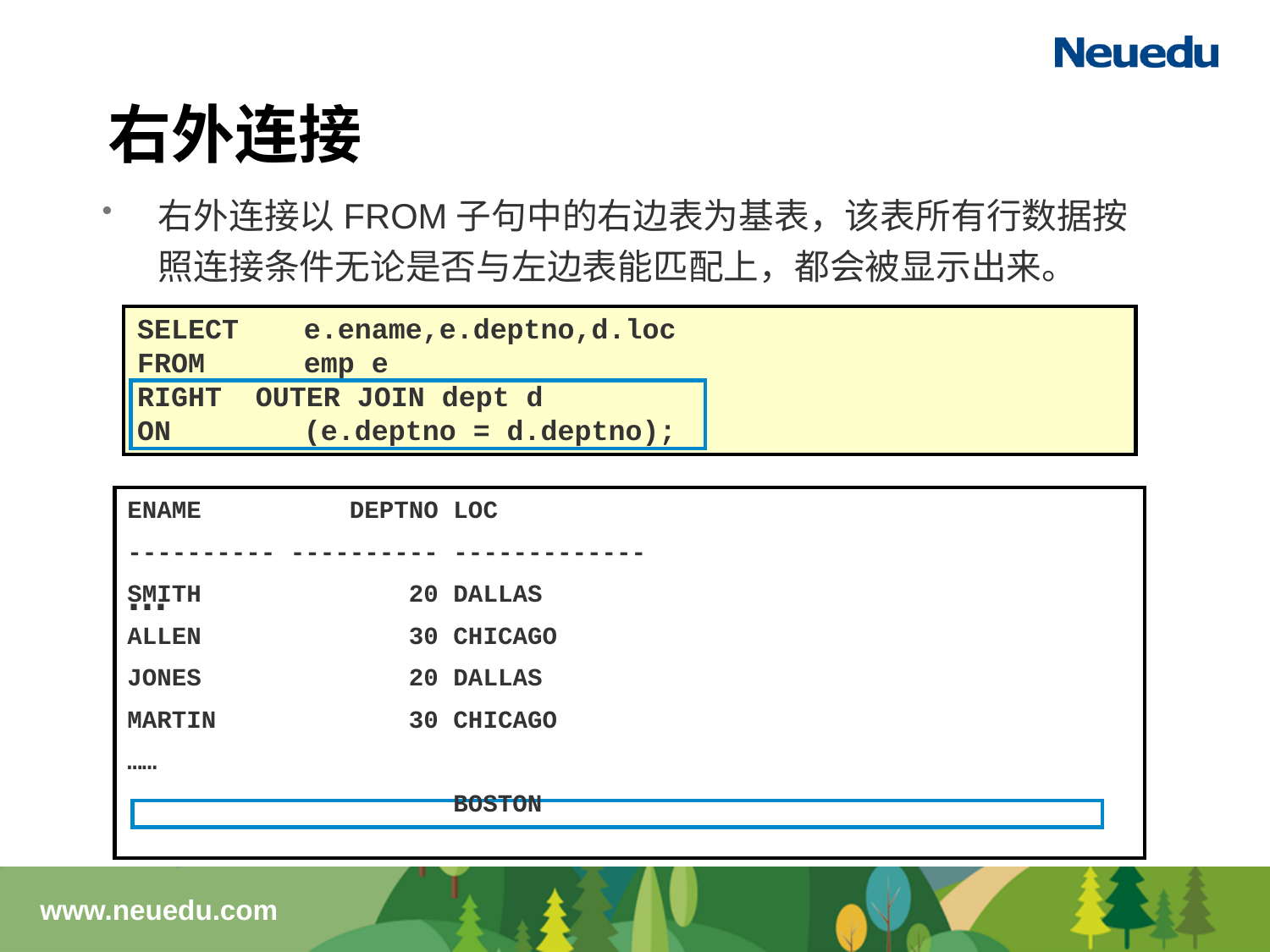

# 右外连接
右外连接以FROM子句中的右边表为基表，该表所有行数据按照连接条件无论是否与左边表能匹配上，都会被显示出来。

SELECT 	e.ename,e.deptno,d.loc
FROM   	emp e
RIGHT  OUTER JOIN dept d
ON     	(e.deptno = d.deptno);

ENAME          DEPTNO LOC
---------- ---------- -------------
SMITH              20 DALLAS
ALLEN              30 CHICAGO
JONES              20 DALLAS
MARTIN             30 CHICAGO
……
                      BOSTON

…